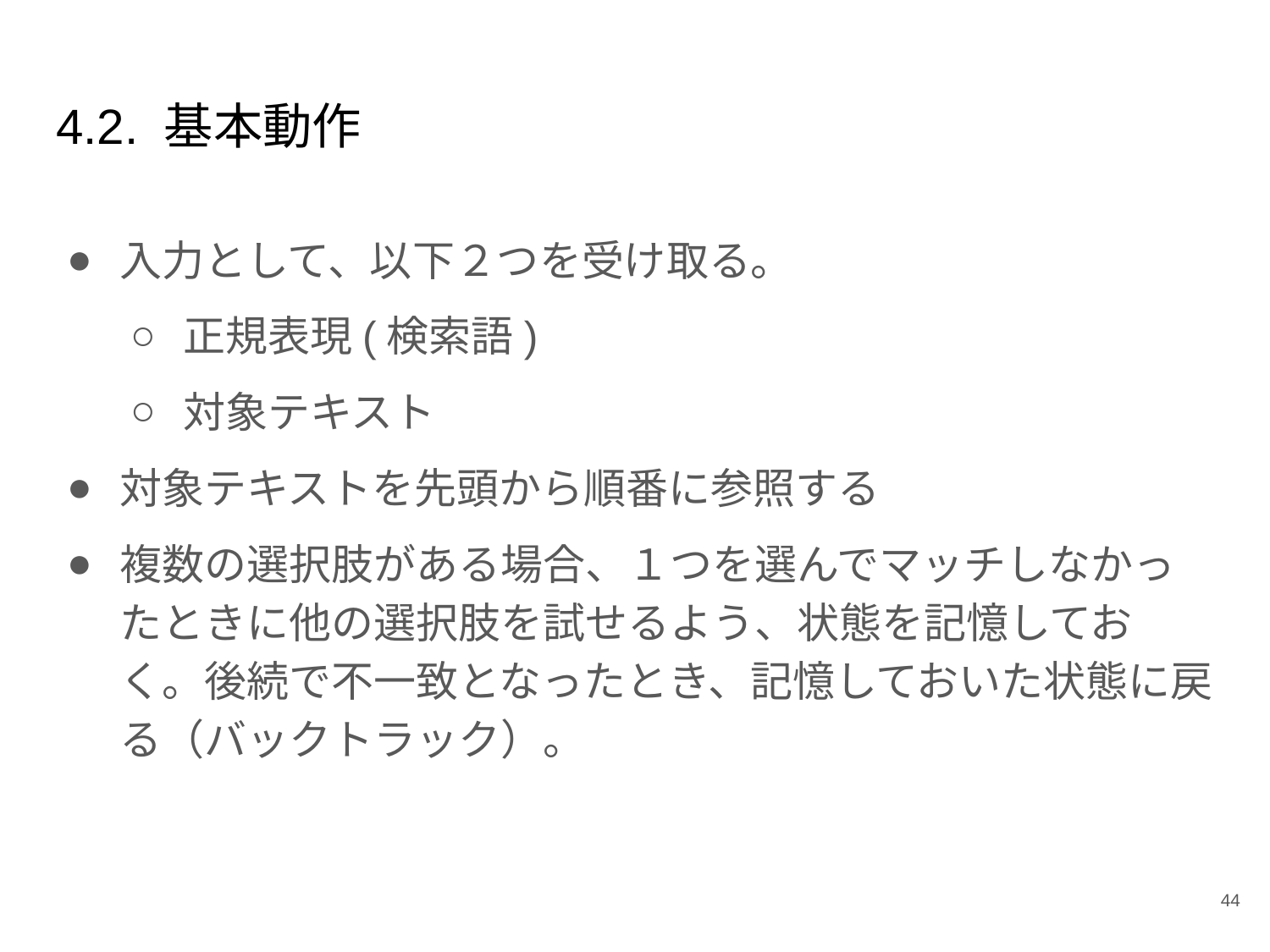

# 4.2. 基本動作
入力として、以下２つを受け取る。
正規表現(検索語)
対象テキスト
対象テキストを先頭から順番に参照する
複数の選択肢がある場合、１つを選んでマッチしなかったときに他の選択肢を試せるよう、状態を記憶しておく。後続で不一致となったとき、記憶しておいた状態に戻る（バックトラック）。
44